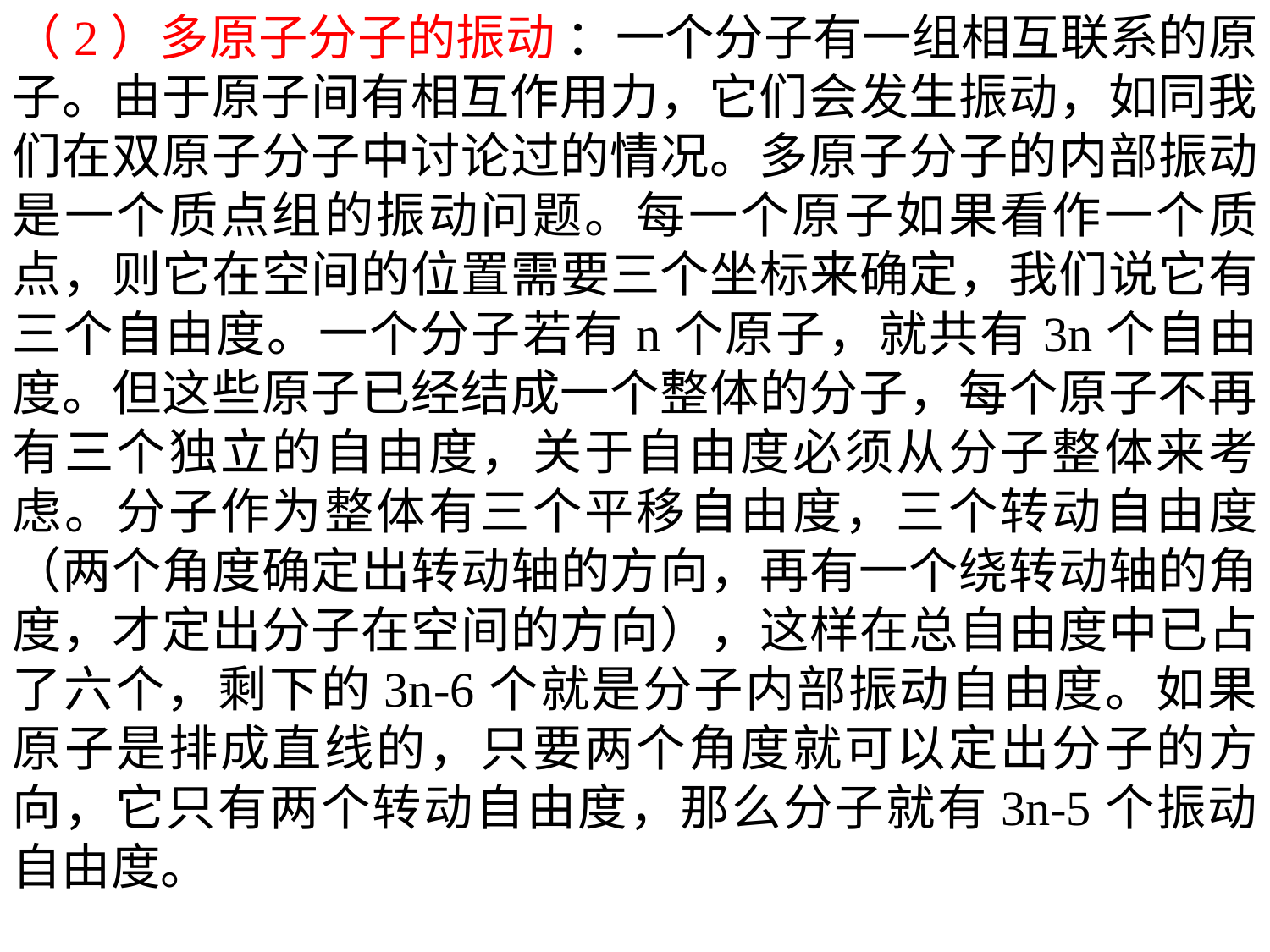

（2）多原子分子的振动 ：一个分子有一组相互联系的原子。由于原子间有相互作用力，它们会发生振动，如同我们在双原子分子中讨论过的情况。多原子分子的内部振动是一个质点组的振动问题。每一个原子如果看作一个质点，则它在空间的位置需要三个坐标来确定，我们说它有三个自由度。一个分子若有n个原子，就共有3n个自由度。但这些原子已经结成一个整体的分子，每个原子不再有三个独立的自由度，关于自由度必须从分子整体来考虑。分子作为整体有三个平移自由度，三个转动自由度（两个角度确定出转动轴的方向，再有一个绕转动轴的角度，才定出分子在空间的方向），这样在总自由度中已占了六个，剩下的3n-6个就是分子内部振动自由度。如果原子是排成直线的，只要两个角度就可以定出分子的方向，它只有两个转动自由度，那么分子就有3n-5个振动自由度。